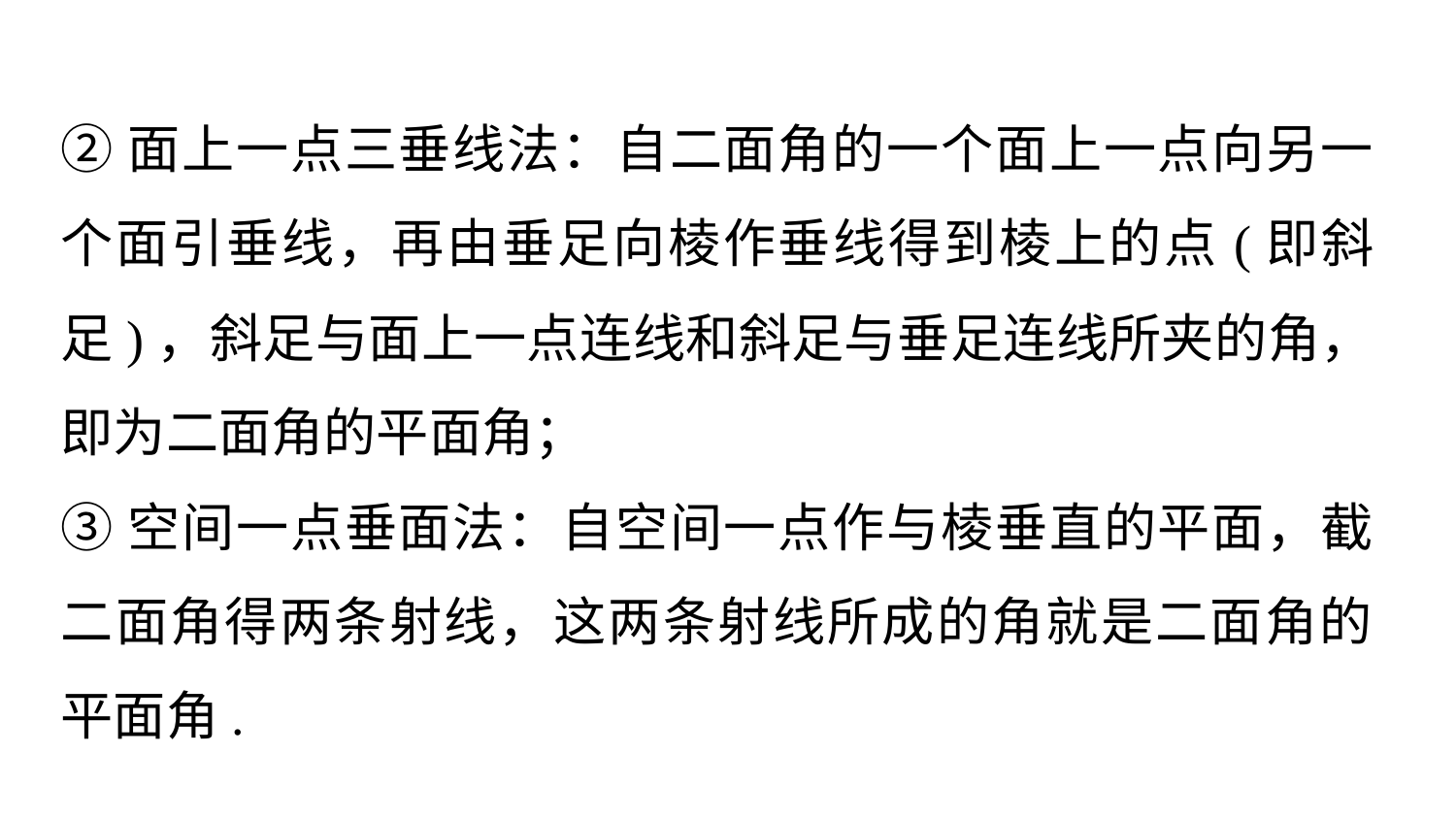

②面上一点三垂线法：自二面角的一个面上一点向另一个面引垂线，再由垂足向棱作垂线得到棱上的点(即斜足)，斜足与面上一点连线和斜足与垂足连线所夹的角，即为二面角的平面角；
③空间一点垂面法：自空间一点作与棱垂直的平面，截二面角得两条射线，这两条射线所成的角就是二面角的平面角.